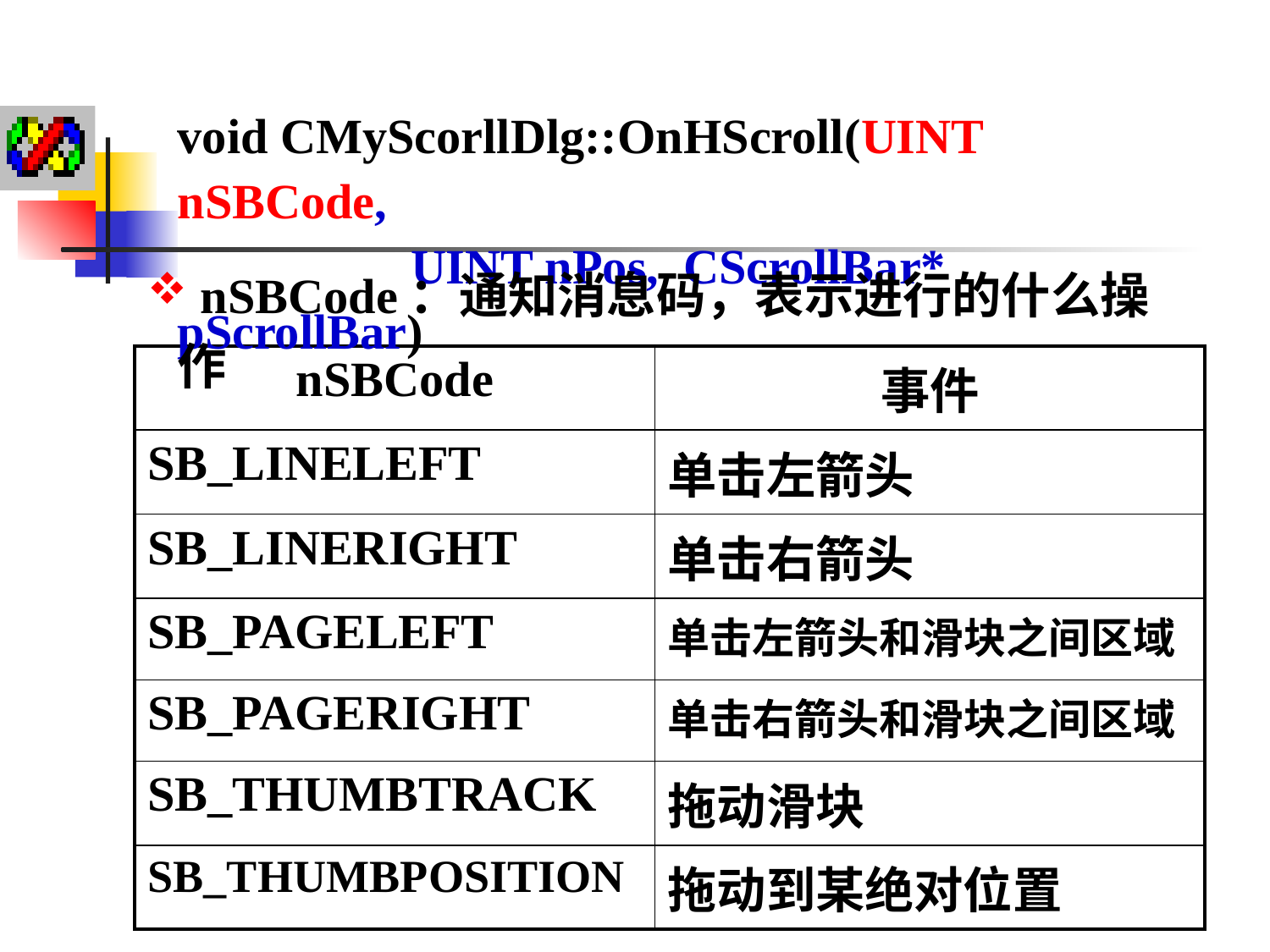

void CMyScorllDlg::OnHScroll(UINT nSBCode,
                   UINT nPos,  CScrollBar* pScrollBar)
 nSBCode：通知消息码，表示进行的什么操作
| nSBCode | 事件 |
| --- | --- |
| SB\_LINELEFT | 单击左箭头 |
| SB\_LINERIGHT | 单击右箭头 |
| SB\_PAGELEFT | 单击左箭头和滑块之间区域 |
| SB\_PAGERIGHT | 单击右箭头和滑块之间区域 |
| SB\_THUMBTRACK | 拖动滑块 |
| SB\_THUMBPOSITION | 拖动到某绝对位置 |